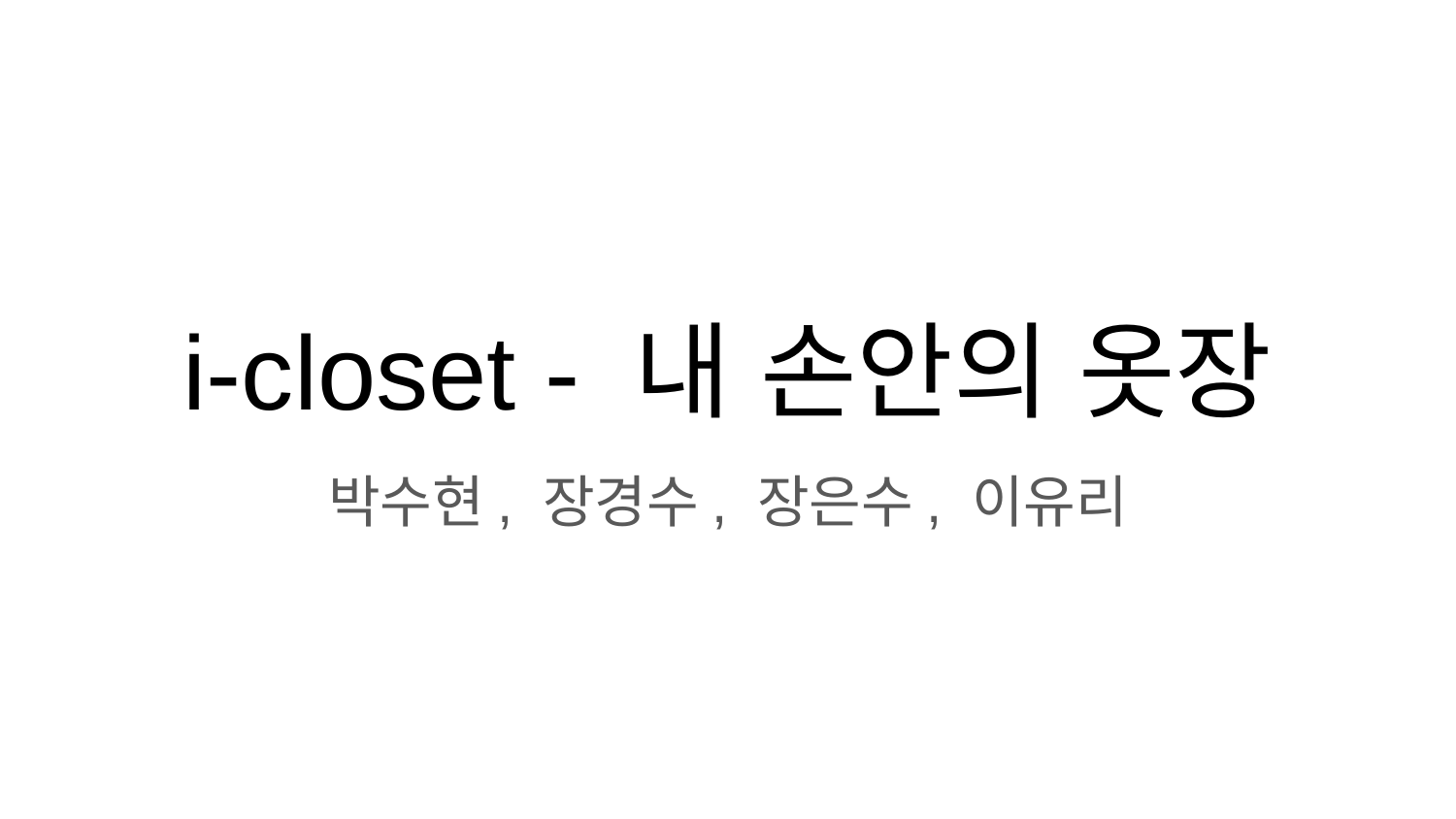

# i-closet - 내 손안의 옷장
박수현, 장경수, 장은수, 이유리